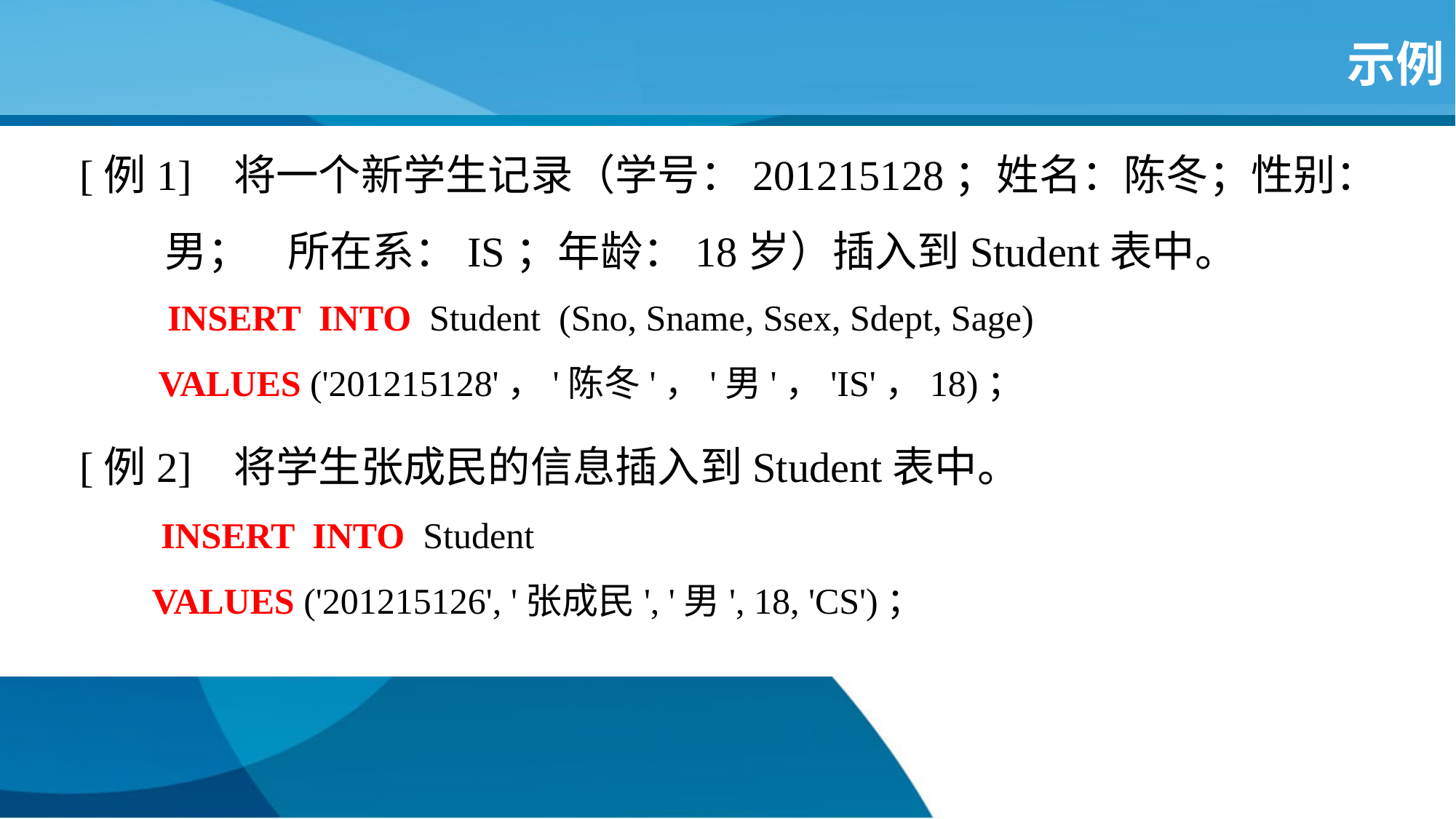

# 示例
[例1]   将一个新学生记录（学号：201215128；姓名：陈冬；性别：男；    所在系：IS；年龄：18岁）插入到Student表中。
 INSERT  INTO  Student  (Sno, Sname, Ssex, Sdept, Sage)
VALUES ('201215128'，'陈冬'，'男'，'IS'，18)；
[例2]   将学生张成民的信息插入到Student表中。
 INSERT  INTO  Student
VALUES ('201215126', '张成民', '男', 18, 'CS')；